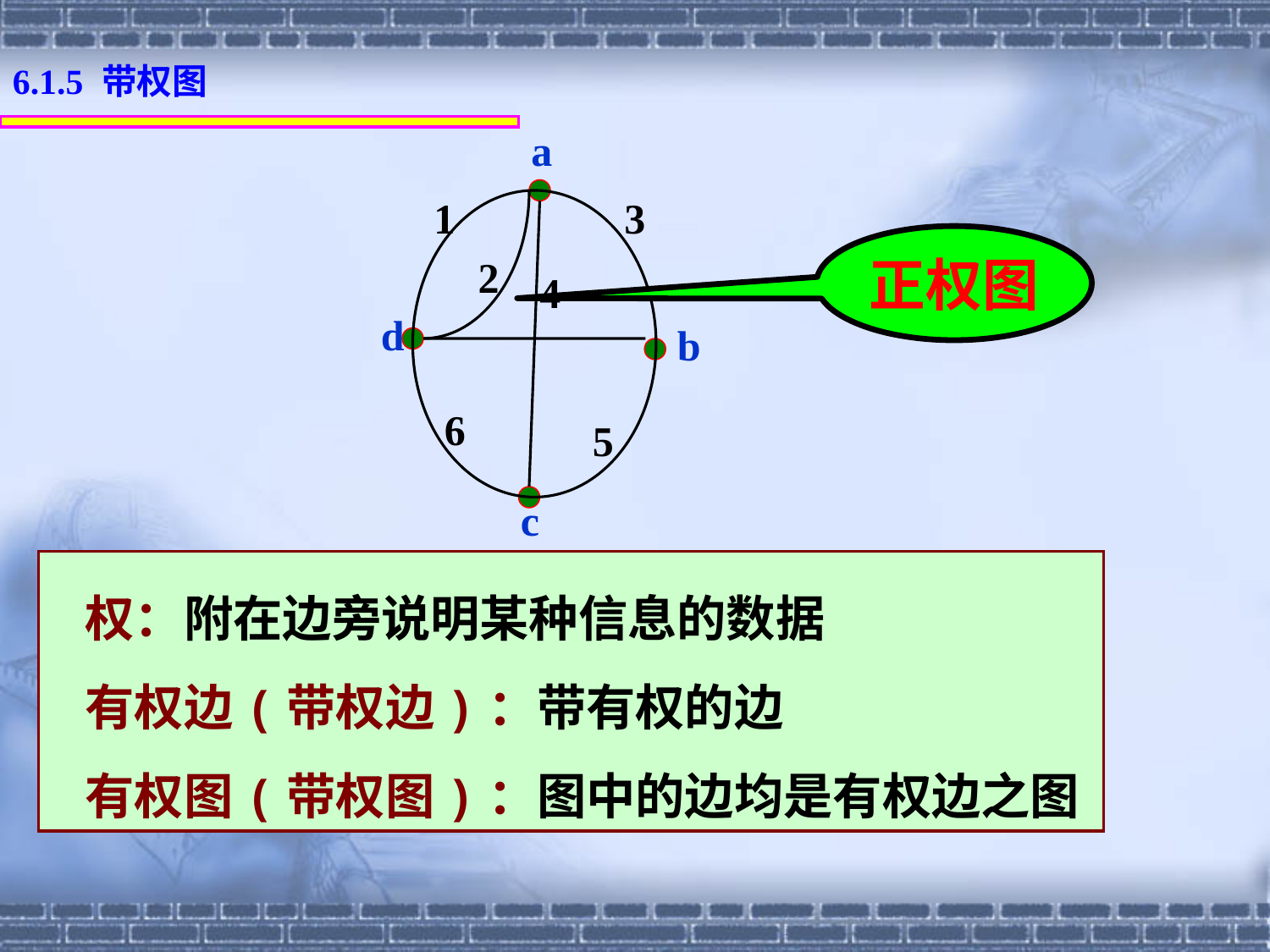

6.1.5 带权图

a

1
3

正权图
2
4
d
b

6
5

c
  权：附在边旁说明某种信息的数据
  有权边(带权边)：带有权的边
  有权图(带权图)：图中的边均是有权边之图